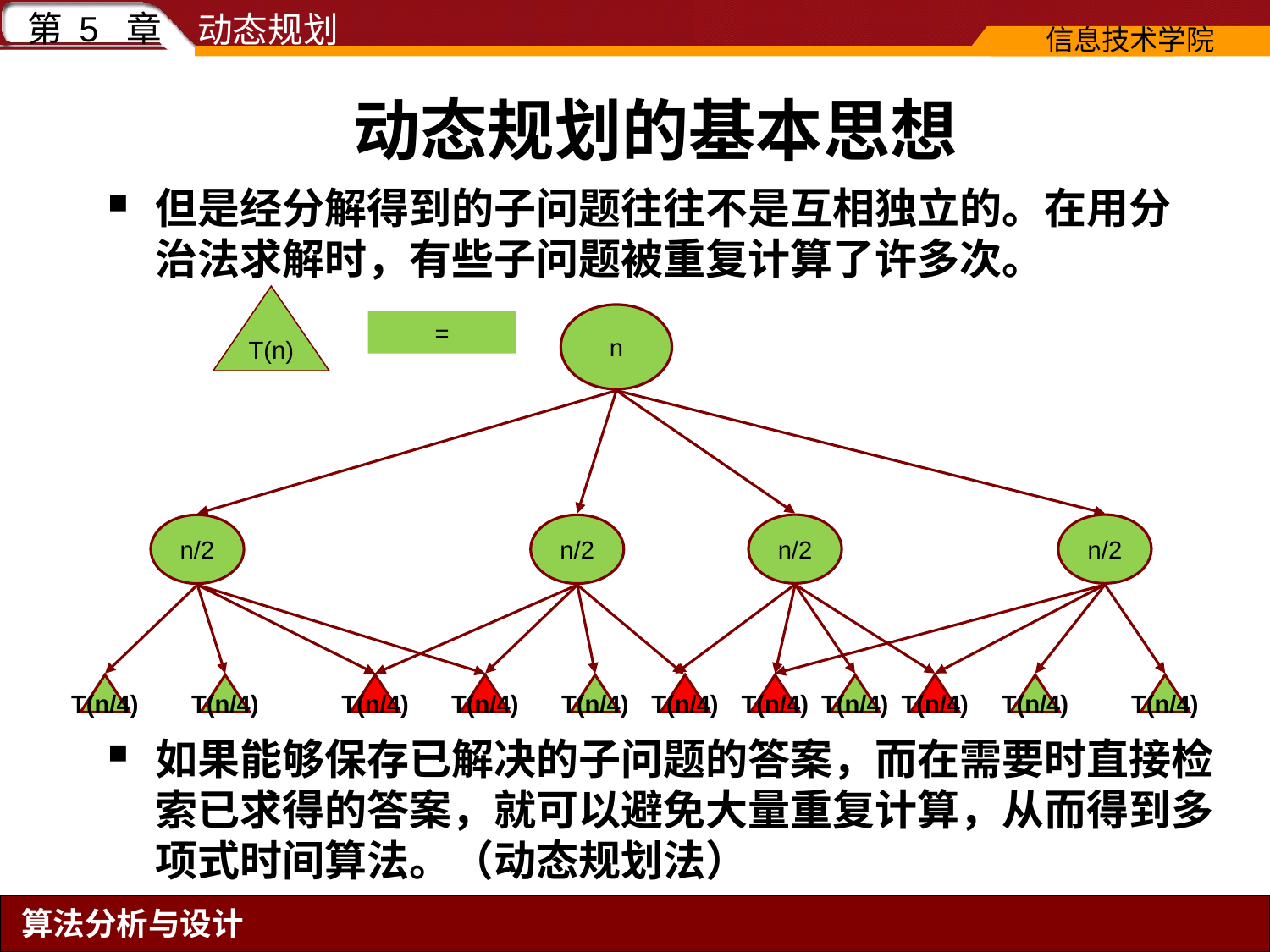

# 动态规划的基本思想
但是经分解得到的子问题往往不是互相独立的。在用分治法求解时，有些子问题被重复计算了许多次。
T(n)
n
=
n/2
n/2
n/2
n/2
T(n/4)
T(n/4)
T(n/4)
T(n/4)
T(n/4)
T(n/4)
T(n/4)
T(n/4)
T(n/4)
T(n/4)
T(n/4)
如果能够保存已解决的子问题的答案，而在需要时直接检索已求得的答案，就可以避免大量重复计算，从而得到多项式时间算法。（动态规划法）